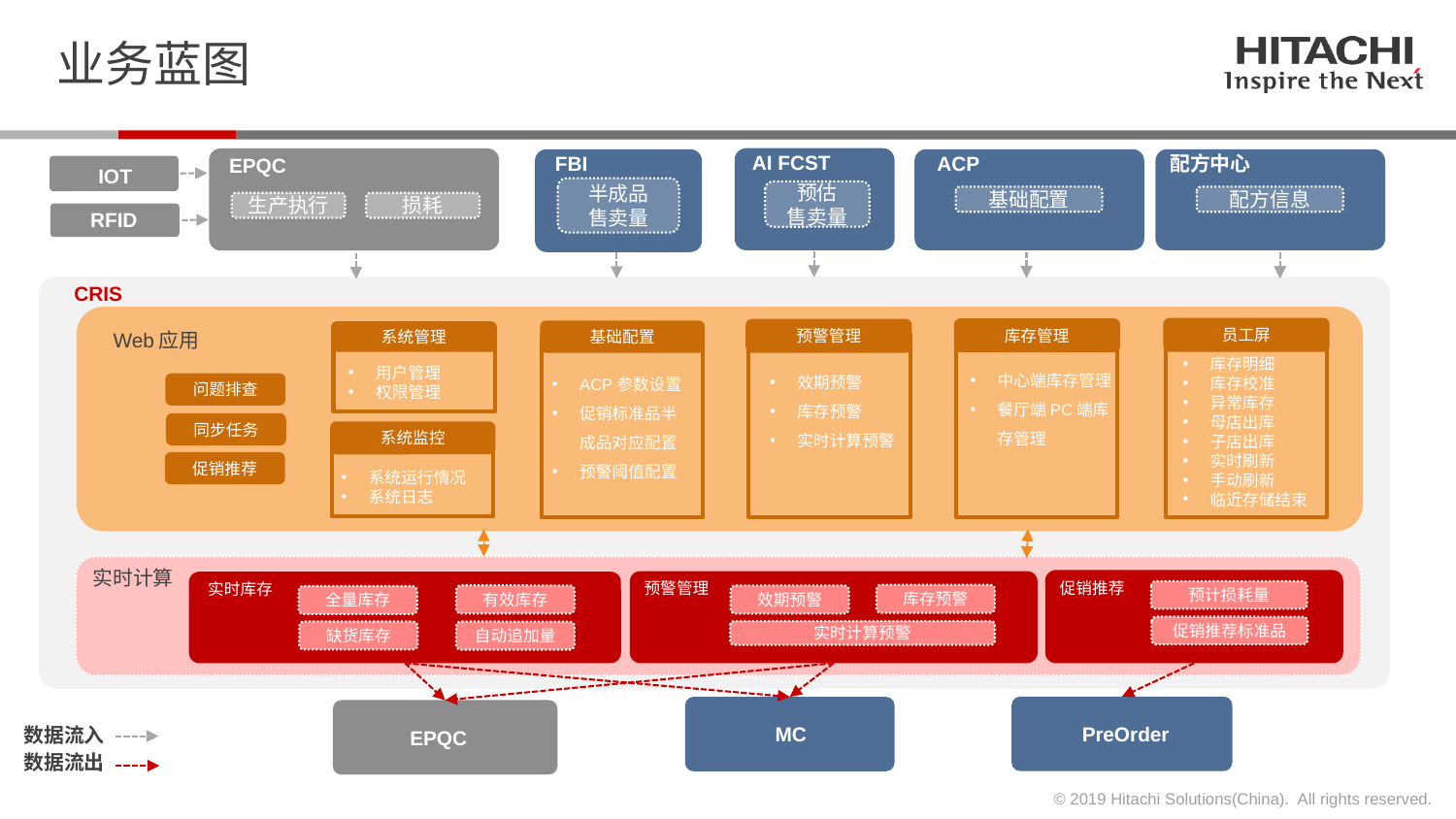

# 业务蓝图

EPQC
生产执行
损耗

FBI
半成品
售卖量

ACP
基础配置

配方中心
配方信息
AI FCST

IOT
预估
售卖量

RFID
CRIS

员工屏
库存管理
预警管理
Web应用
基础配置
系统管理

库存明细
库存校准
异常库存
母店出库
子店出库
实时刷新
手动刷新
临近存储结束
中心端库存管理
餐厅端PC端库存管理
用户管理
权限管理
效期预警
库存预警
实时计算预警
ACP参数设置
促销标准品半成品对应配置
预警阈值配置
问题排查
同步任务
系统监控

促销推荐
系统运行情况
系统日志

实时计算

促销推荐

预警管理

实时库存
预计损耗量
库存预警
有效库存
效期预警
全量库存
促销推荐标准品
实时计算预警
缺货库存
自动追加量

PreOrder
MC
EPQC
数据流入
数据流出